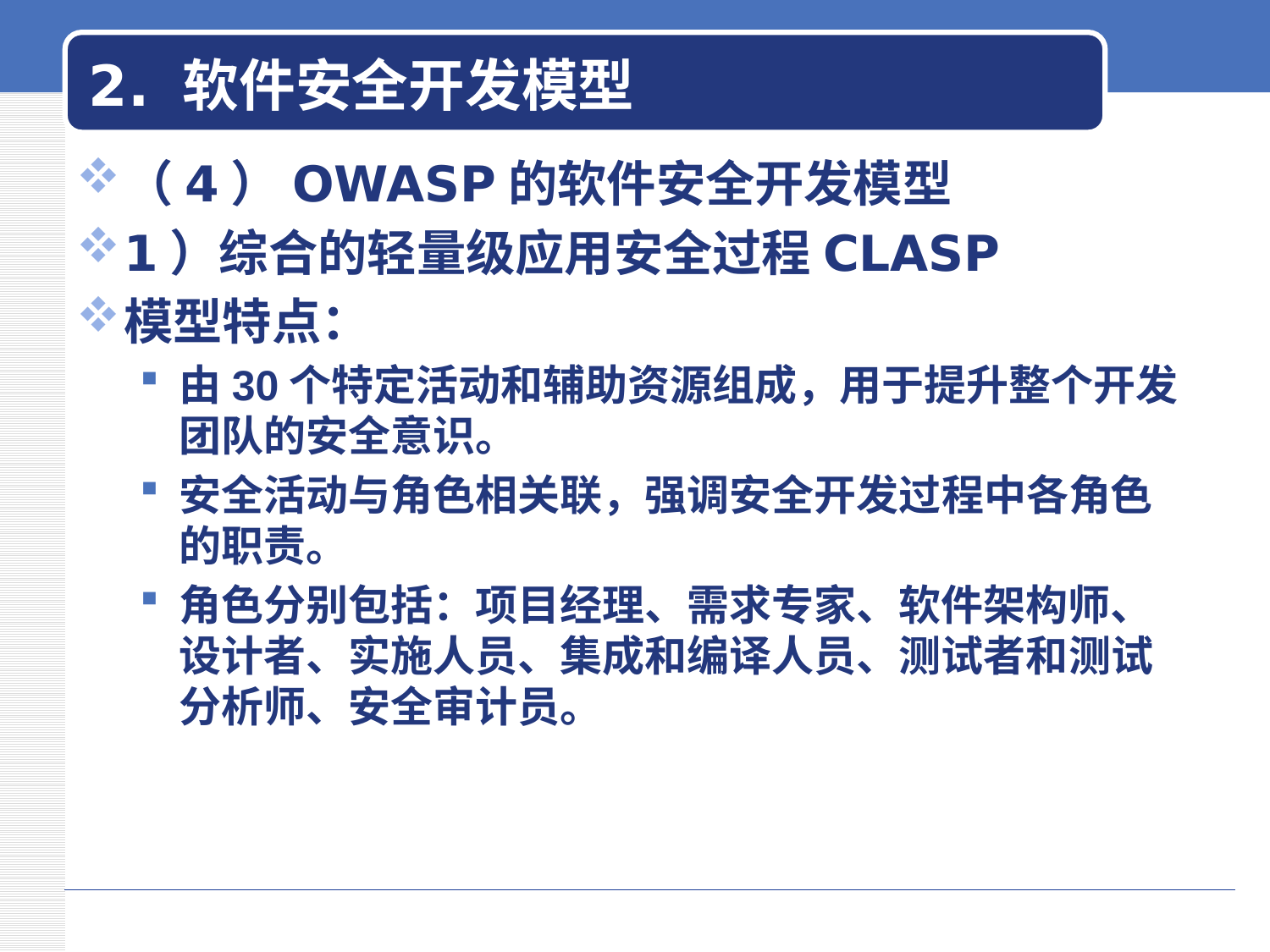

# 2. 软件安全开发模型
（4）OWASP的软件安全开发模型
1）综合的轻量级应用安全过程CLASP
模型特点：
由30个特定活动和辅助资源组成，用于提升整个开发团队的安全意识。
安全活动与角色相关联，强调安全开发过程中各角色的职责。
角色分别包括：项目经理、需求专家、软件架构师、设计者、实施人员、集成和编译人员、测试者和测试分析师、安全审计员。